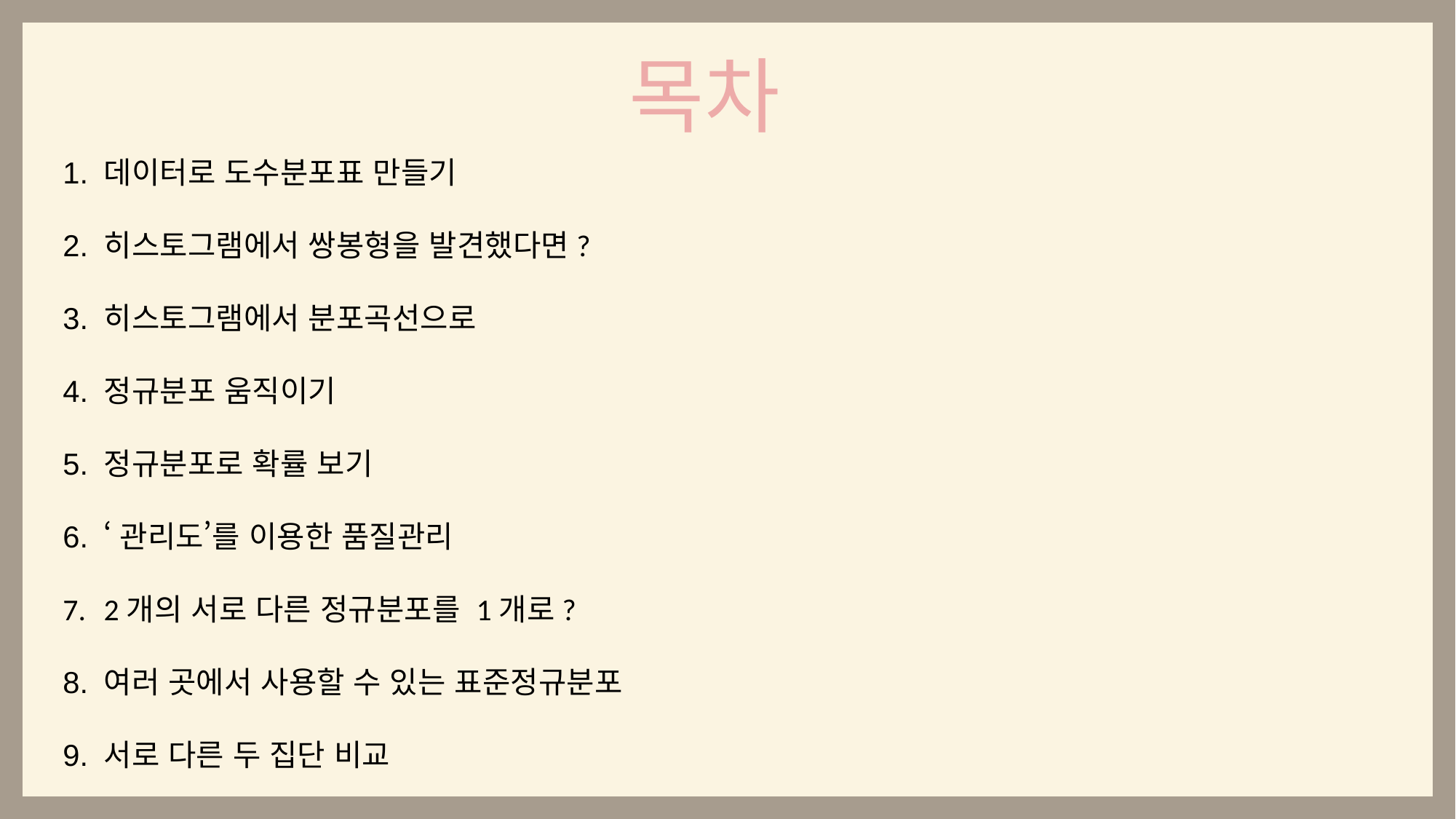

목차
데이터로 도수분포표 만들기

히스토그램에서 쌍봉형을 발견했다면?

히스토그램에서 분포곡선으로

정규분포 움직이기

정규분포로 확률 보기

‘관리도’를 이용한 품질관리

2개의 서로 다른 정규분포를 1개로?

여러 곳에서 사용할 수 있는 표준정규분포

서로 다른 두 집단 비교